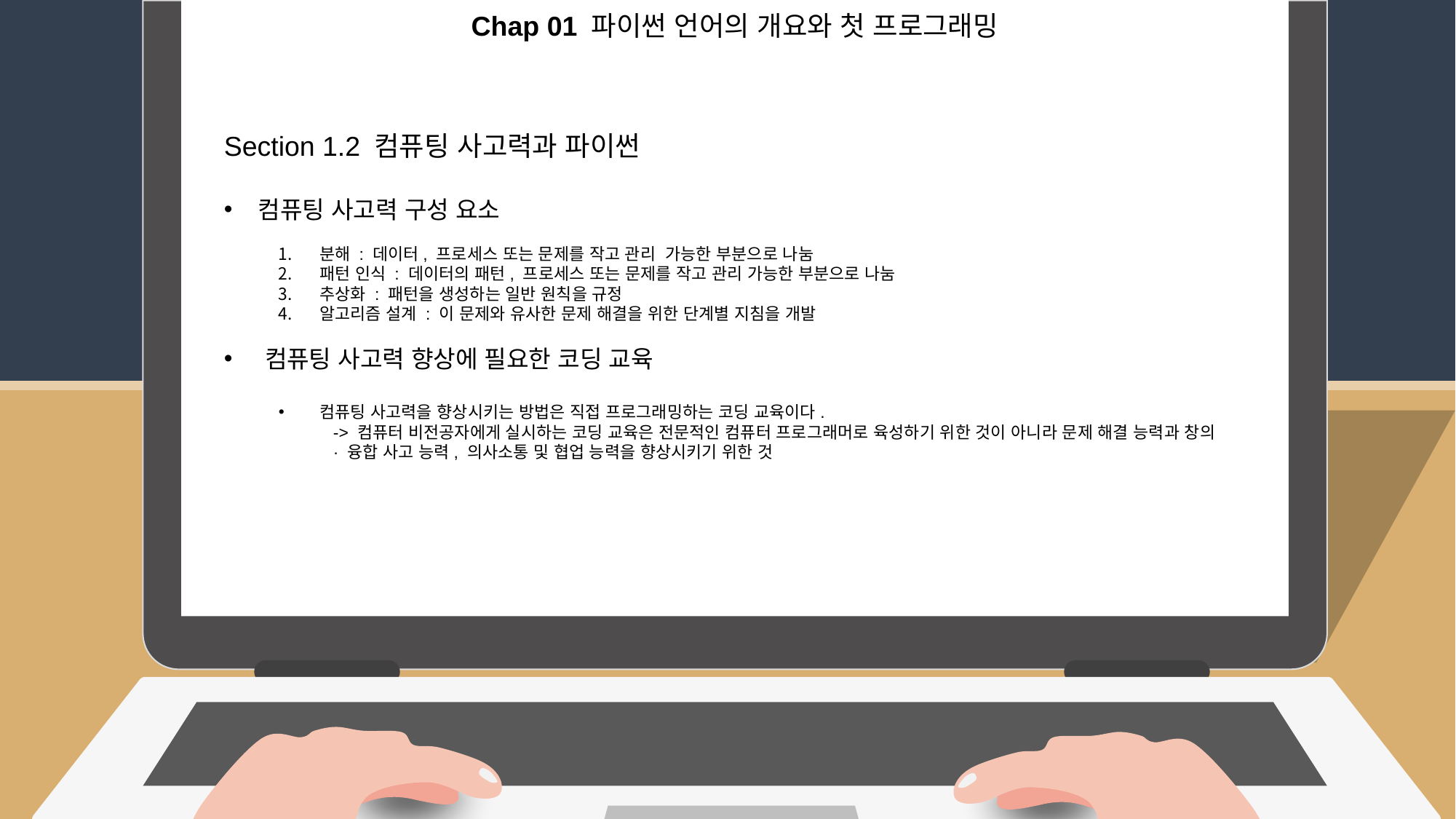

Chap 01 파이썬 언어의 개요와 첫 프로그래밍
Section 1.2 컴퓨팅 사고력과 파이썬

컴퓨팅 사고력 구성 요소

분해 : 데이터, 프로세스 또는 문제를 작고 관리  가능한 부분으로 나눔
패턴 인식 : 데이터의 패턴, 프로세스 또는 문제를 작고 관리 가능한 부분으로 나눔
추상화 : 패턴을 생성하는 일반 원칙을 규정
알고리즘 설계 : 이 문제와 유사한 문제 해결을 위한 단계별 지침을 개발

컴퓨팅 사고력 향상에 필요한 코딩 교육

컴퓨팅 사고력을 향상시키는 방법은 직접 프로그래밍하는 코딩 교육이다.
-> 컴퓨터 비전공자에게 실시하는 코딩 교육은 전문적인 컴퓨터 프로그래머로 육성하기 위한 것이 아니라 문제 해결 능력과 창의 · 융합 사고 능력, 의사소통 및 협업 능력을 향상시키기 위한 것